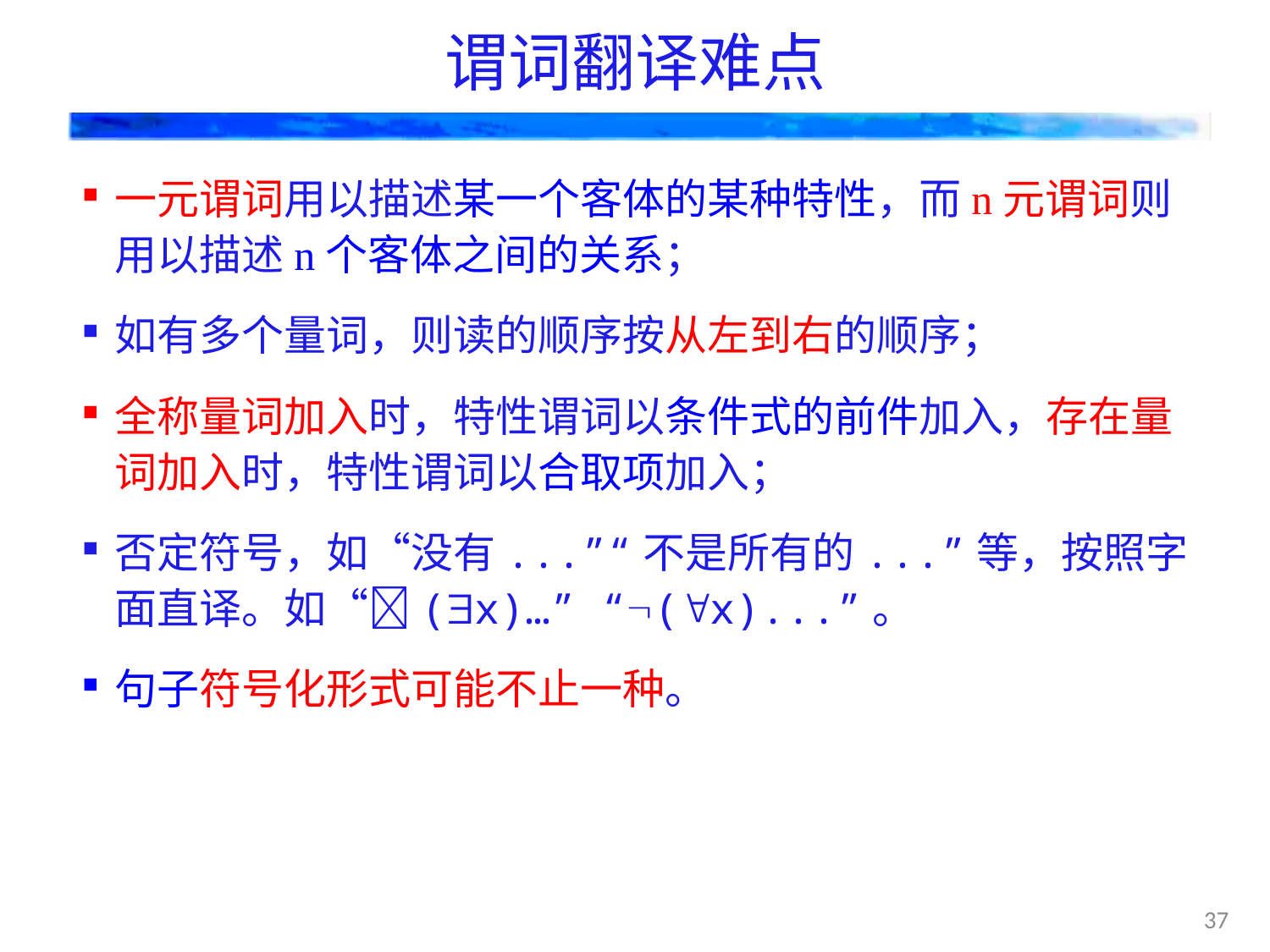

# 谓词翻译难点
一元谓词用以描述某一个客体的某种特性，而n元谓词则用以描述n个客体之间的关系；
如有多个量词，则读的顺序按从左到右的顺序；
全称量词加入时，特性谓词以条件式的前件加入，存在量词加入时，特性谓词以合取项加入；
否定符号，如“没有...”“不是所有的...”等，按照字面直译。如“¬(∃x)…” “¬(∀x)...”。
句子符号化形式可能不止一种。

37